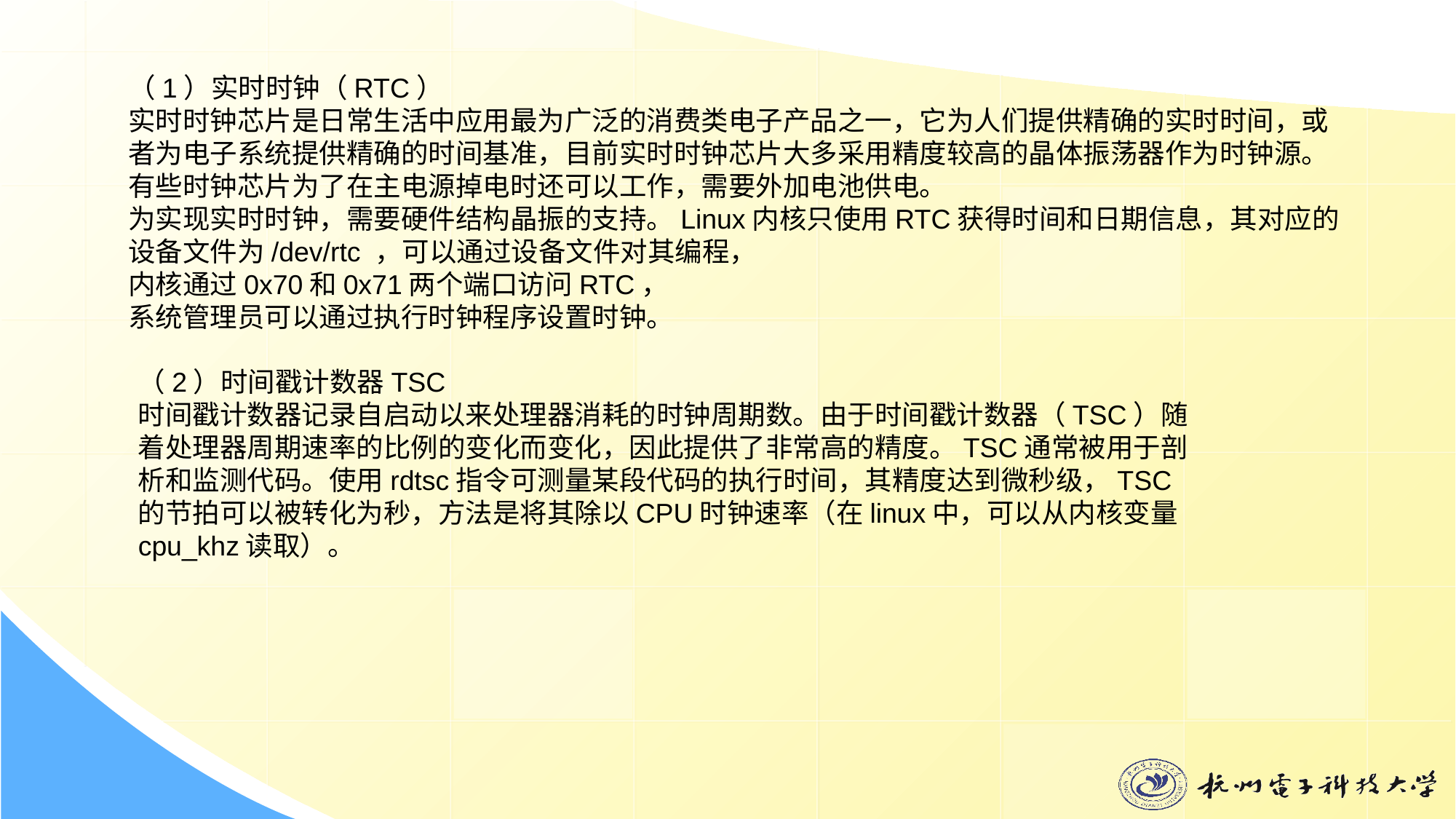

（1）实时时钟（RTC）
实时时钟芯片是日常生活中应用最为广泛的消费类电子产品之一，它为人们提供精确的实时时间，或者为电子系统提供精确的时间基准，目前实时时钟芯片大多采用精度较高的晶体振荡器作为时钟源。有些时钟芯片为了在主电源掉电时还可以工作，需要外加电池供电。
为实现实时时钟，需要硬件结构晶振的支持。Linux内核只使用RTC获得时间和日期信息，其对应的设备文件为/dev/rtc ，可以通过设备文件对其编程，
内核通过0x70和0x71两个端口访问RTC，
系统管理员可以通过执行时钟程序设置时钟。
（2）时间戳计数器TSC
时间戳计数器记录自启动以来处理器消耗的时钟周期数。由于时间戳计数器（TSC）随着处理器周期速率的比例的变化而变化，因此提供了非常高的精度。TSC通常被用于剖析和监测代码。使用rdtsc指令可测量某段代码的执行时间，其精度达到微秒级，TSC的节拍可以被转化为秒，方法是将其除以CPU时钟速率（在linux中，可以从内核变量cpu_khz读取）。